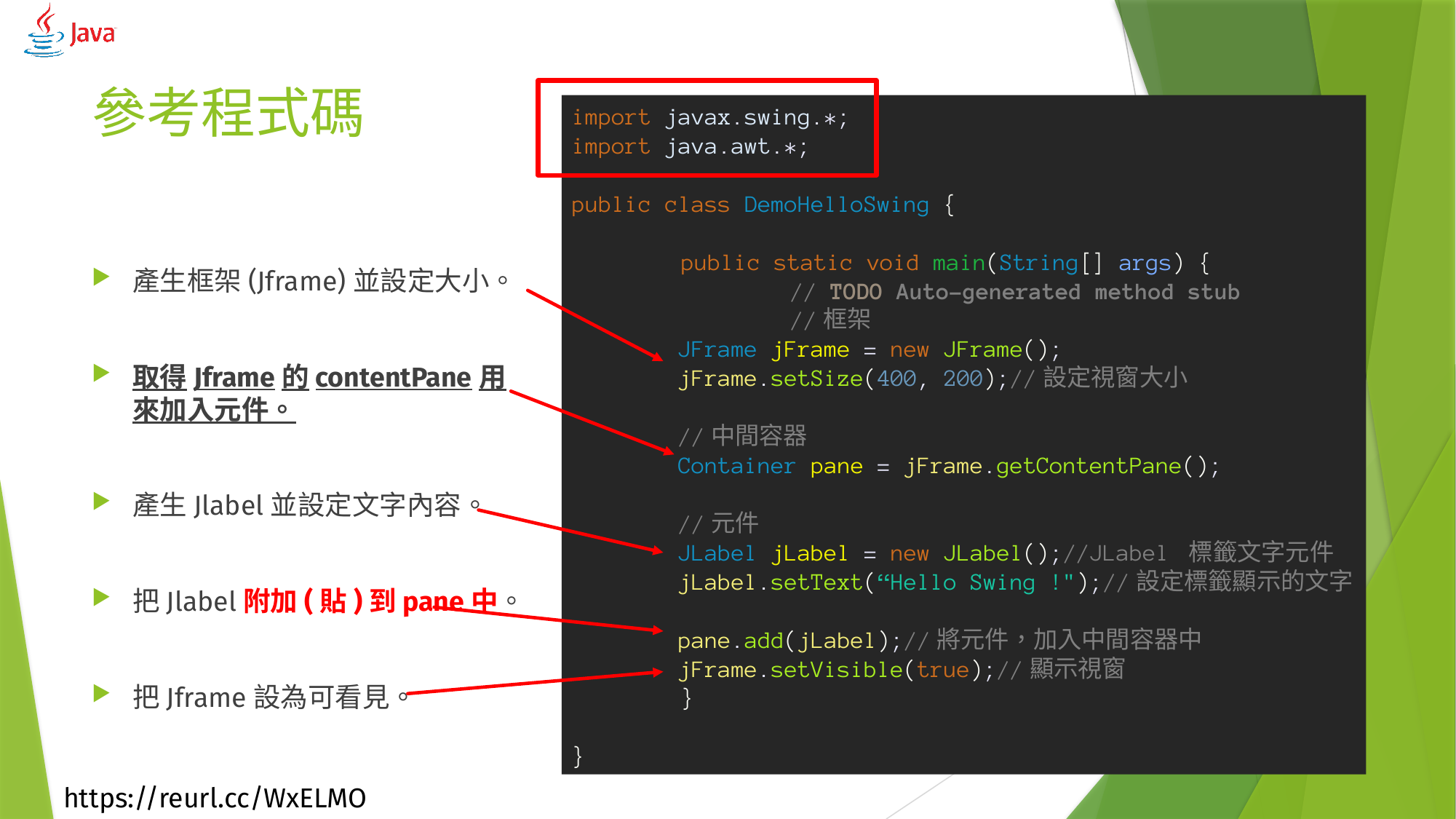

# 參考程式碼

import javax.swing.*;
import java.awt.*;

public class DemoHelloSwing {

	public static void main(String[] args) {
		// TODO Auto-generated method stub
		//框架
        JFrame jFrame = new JFrame();
        jFrame.setSize(400, 200);//設定視窗大小

        //中間容器
        Container pane = jFrame.getContentPane();

        //元件
        JLabel jLabel = new JLabel();//JLabel 標籤文字元件
        jLabel.setText(“Hello Swing !");//設定標籤顯示的文字

        pane.add(jLabel);//將元件，加入中間容器中
        jFrame.setVisible(true);//顯示視窗
	}

}
產生框架(Jframe)並設定大小。

取得Jframe的contentPane用來加入元件。

產生Jlabel並設定文字內容。

把Jlabel附加(貼)到pane中。

把Jframe設為可看見。